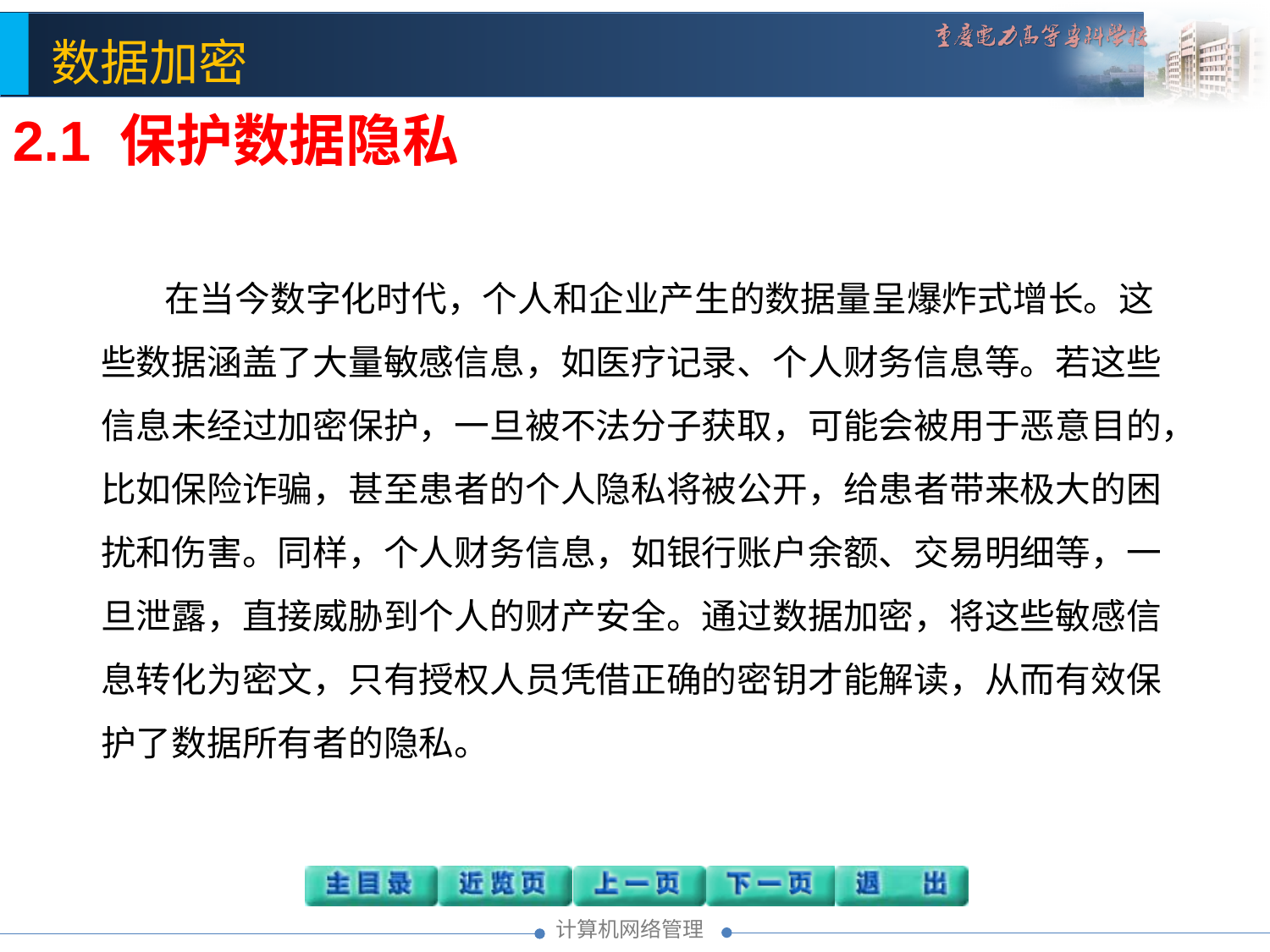

2.1 保护数据隐私
在当今数字化时代，个人和企业产生的数据量呈爆炸式增长。这些数据涵盖了大量敏感信息，如医疗记录、个人财务信息等。若这些信息未经过加密保护，一旦被不法分子获取，可能会被用于恶意目的，比如保险诈骗，甚至患者的个人隐私将被公开，给患者带来极大的困扰和伤害。同样，个人财务信息，如银行账户余额、交易明细等，一旦泄露，直接威胁到个人的财产安全。通过数据加密，将这些敏感信息转化为密文，只有授权人员凭借正确的密钥才能解读，从而有效保护了数据所有者的隐私。